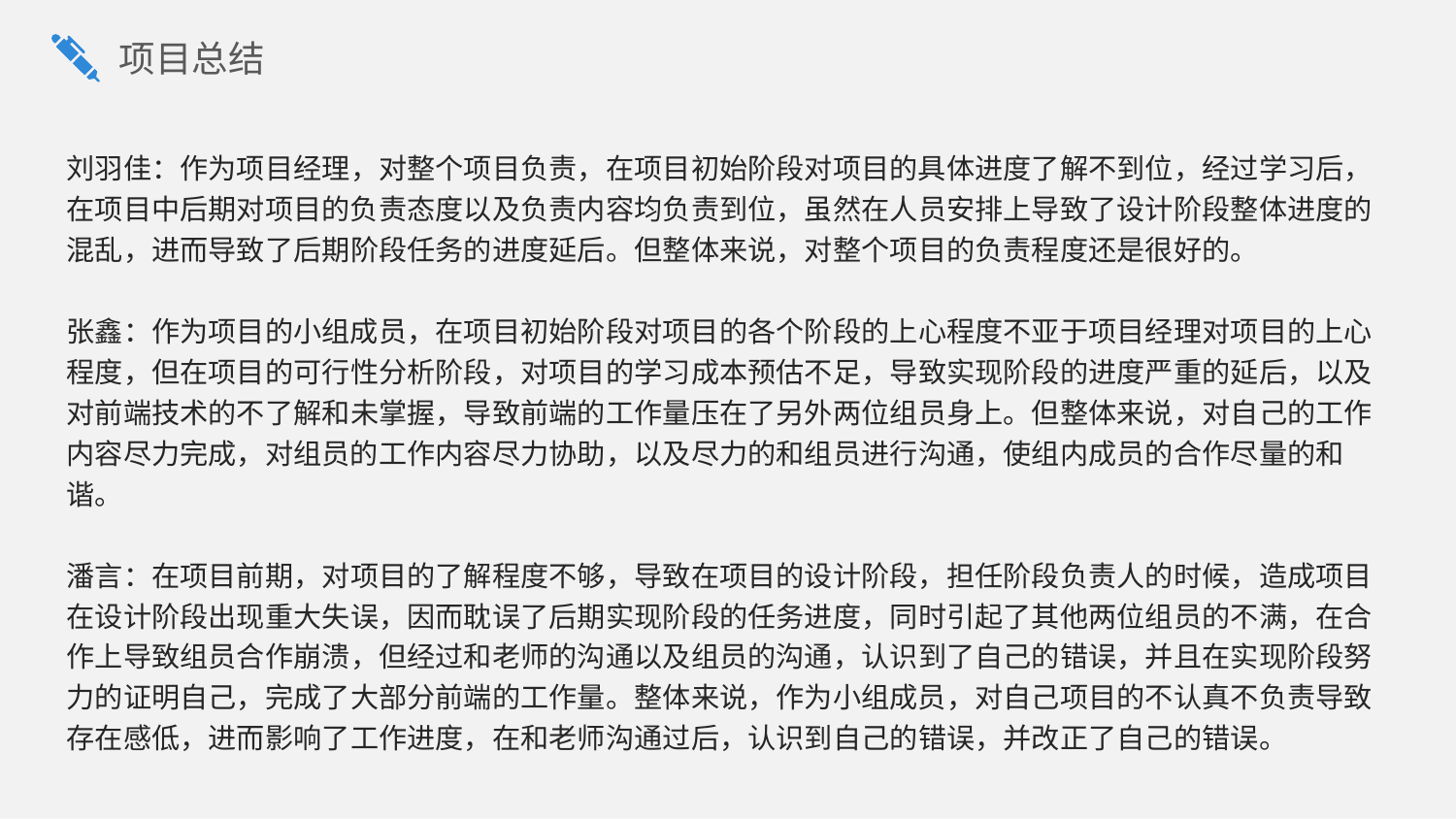

项目总结
刘羽佳：作为项目经理，对整个项目负责，在项目初始阶段对项目的具体进度了解不到位，经过学习后，在项目中后期对项目的负责态度以及负责内容均负责到位，虽然在人员安排上导致了设计阶段整体进度的混乱，进而导致了后期阶段任务的进度延后。但整体来说，对整个项目的负责程度还是很好的。

张鑫：作为项目的小组成员，在项目初始阶段对项目的各个阶段的上心程度不亚于项目经理对项目的上心程度，但在项目的可行性分析阶段，对项目的学习成本预估不足，导致实现阶段的进度严重的延后，以及对前端技术的不了解和未掌握，导致前端的工作量压在了另外两位组员身上。但整体来说，对自己的工作内容尽力完成，对组员的工作内容尽力协助，以及尽力的和组员进行沟通，使组内成员的合作尽量的和谐。

潘言：在项目前期，对项目的了解程度不够，导致在项目的设计阶段，担任阶段负责人的时候，造成项目在设计阶段出现重大失误，因而耽误了后期实现阶段的任务进度，同时引起了其他两位组员的不满，在合作上导致组员合作崩溃，但经过和老师的沟通以及组员的沟通，认识到了自己的错误，并且在实现阶段努力的证明自己，完成了大部分前端的工作量。整体来说，作为小组成员，对自己项目的不认真不负责导致存在感低，进而影响了工作进度，在和老师沟通过后，认识到自己的错误，并改正了自己的错误。